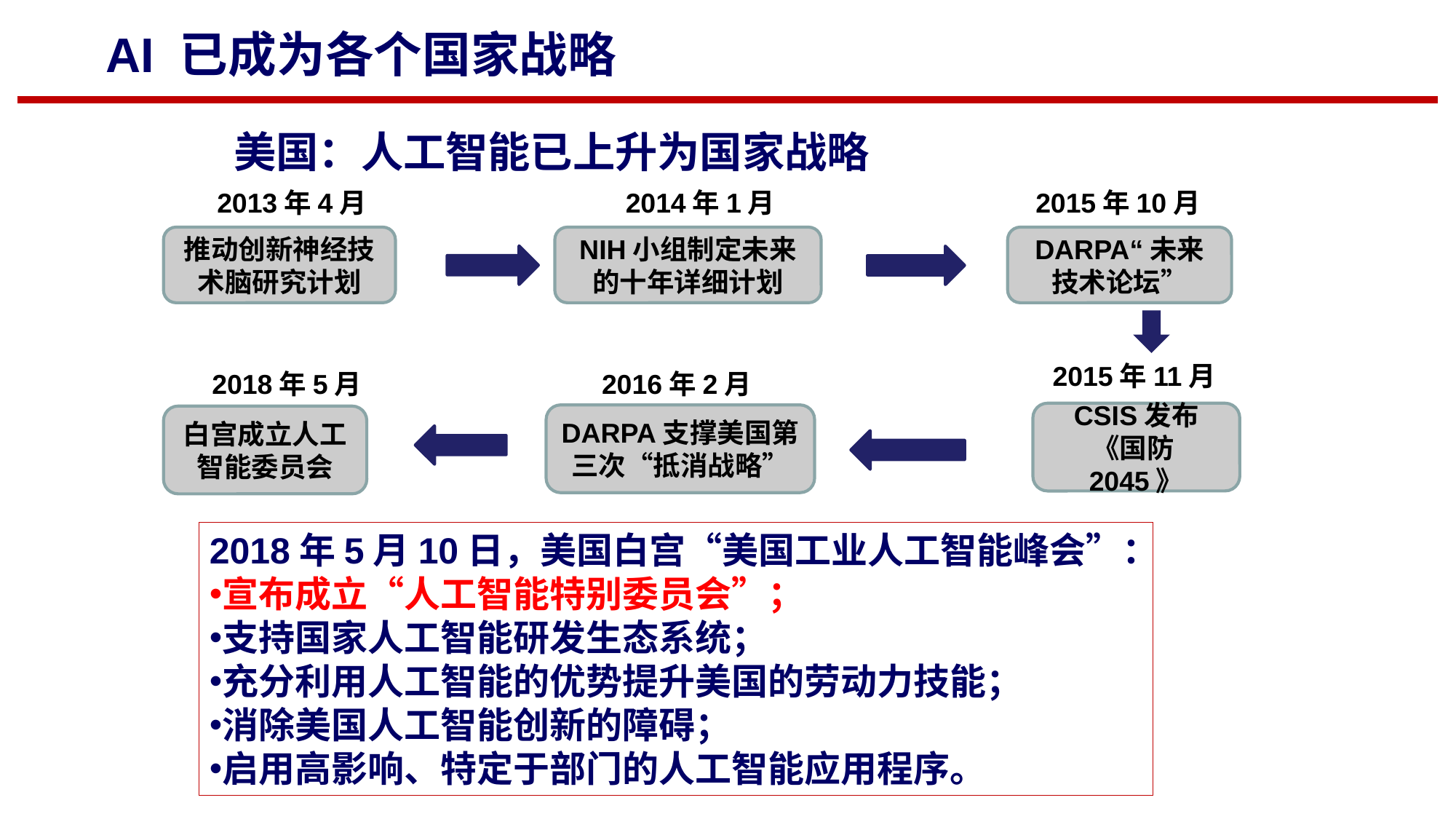

AI 已成为各个国家战略
美国：人工智能已上升为国家战略
2013年4月
2014年1月
2015年10月
推动创新神经技术脑研究计划
NIH小组制定未来的十年详细计划
DARPA“未来技术论坛”

2015年11月
2018年5月
2016年2月
CSIS发布《国防2045》
DARPA支撑美国第三次“抵消战略”
白宫成立人工智能委员会

2018年5月10日，美国白宫“美国工业人工智能峰会”：
宣布成立“人工智能特别委员会”；
支持国家人工智能研发生态系统；
充分利用人工智能的优势提升美国的劳动力技能；
消除美国人工智能创新的障碍；
启用高影响、特定于部门的人工智能应用程序。